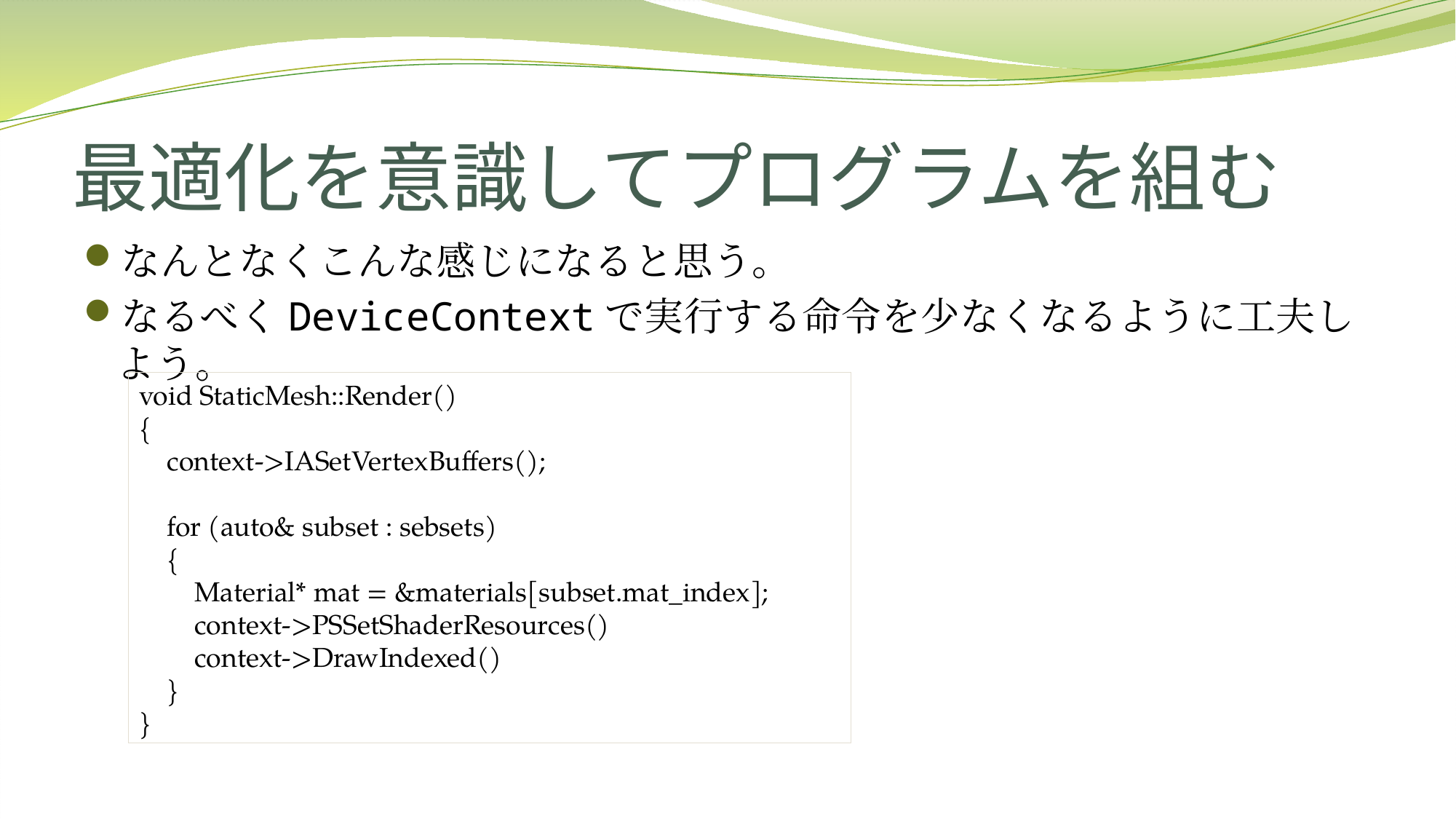

# 最適化を意識してプログラムを組む
なんとなくこんな感じになると思う。
なるべくDeviceContextで実行する命令を少なくなるように工夫しよう。
void StaticMesh::Render()
{
    context->IASetVertexBuffers();

    for (auto& subset : sebsets)
    {
        Material* mat = &materials[subset.mat_index];
        context->PSSetShaderResources()
        context->DrawIndexed()
    }
}